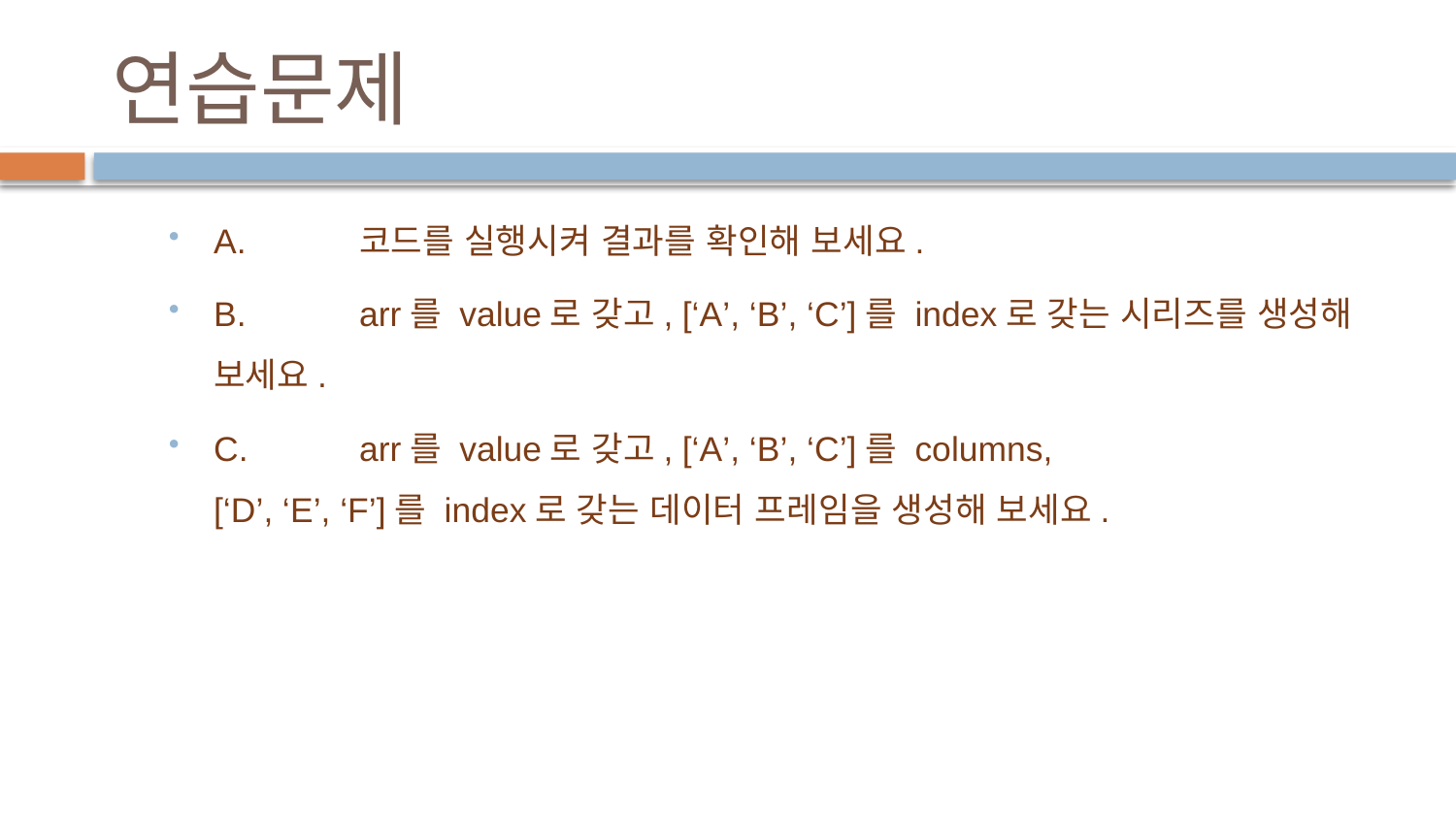

# 연습문제
A.	코드를 실행시켜 결과를 확인해 보세요.
B.	arr를 value로 갖고, [‘A’, ‘B’, ‘C’]를 index로 갖는 시리즈를 생성해 보세요.
C.	arr를 value로 갖고, [‘A’, ‘B’, ‘C’]를 columns,
[‘D’, ‘E’, ‘F’]를 index로 갖는 데이터 프레임을 생성해 보세요.